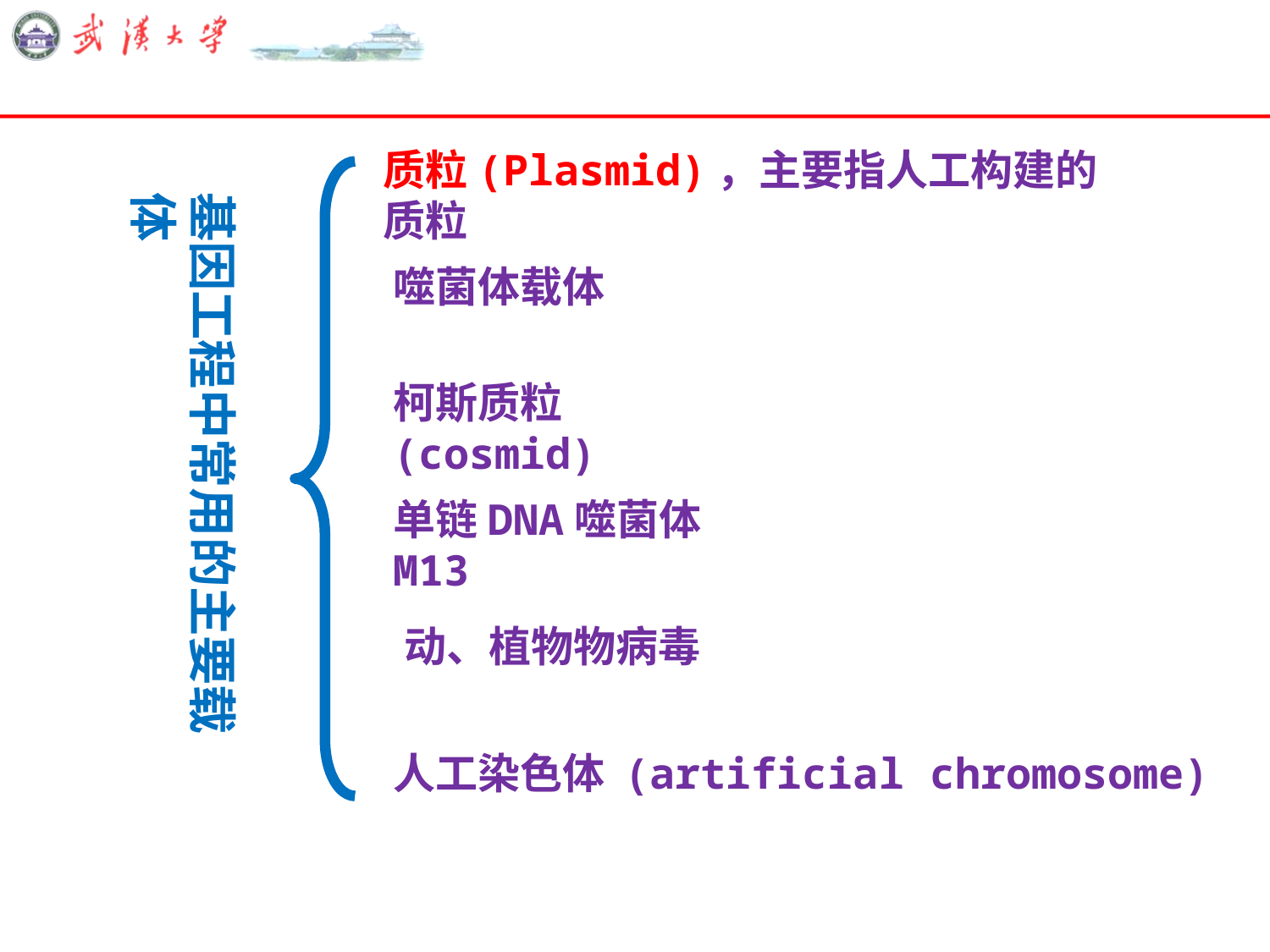

质粒(Plasmid)，主要指人工构建的质粒

基因工程中常用的主要载体
噬菌体载体
柯斯质粒 (cosmid)
单链DNA噬菌体M13
动、植物物病毒
人工染色体 (artificial chromosome)